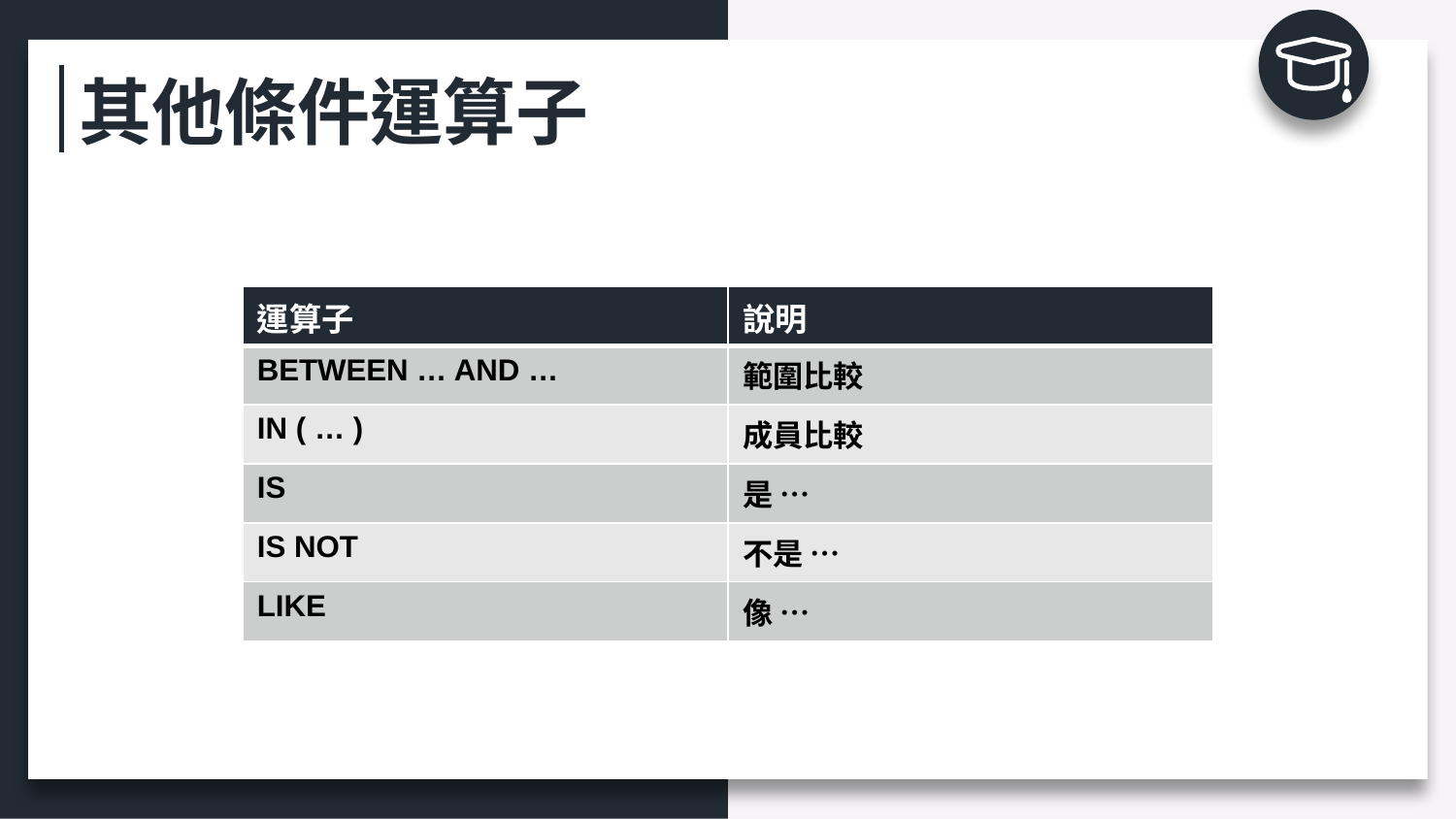

其他條件運算子
| 運算子 | 說明 |
| --- | --- |
| BETWEEN … AND … | 範圍比較 |
| IN ( … ) | 成員比較 |
| IS | 是 … |
| IS NOT | 不是 … |
| LIKE | 像 … |